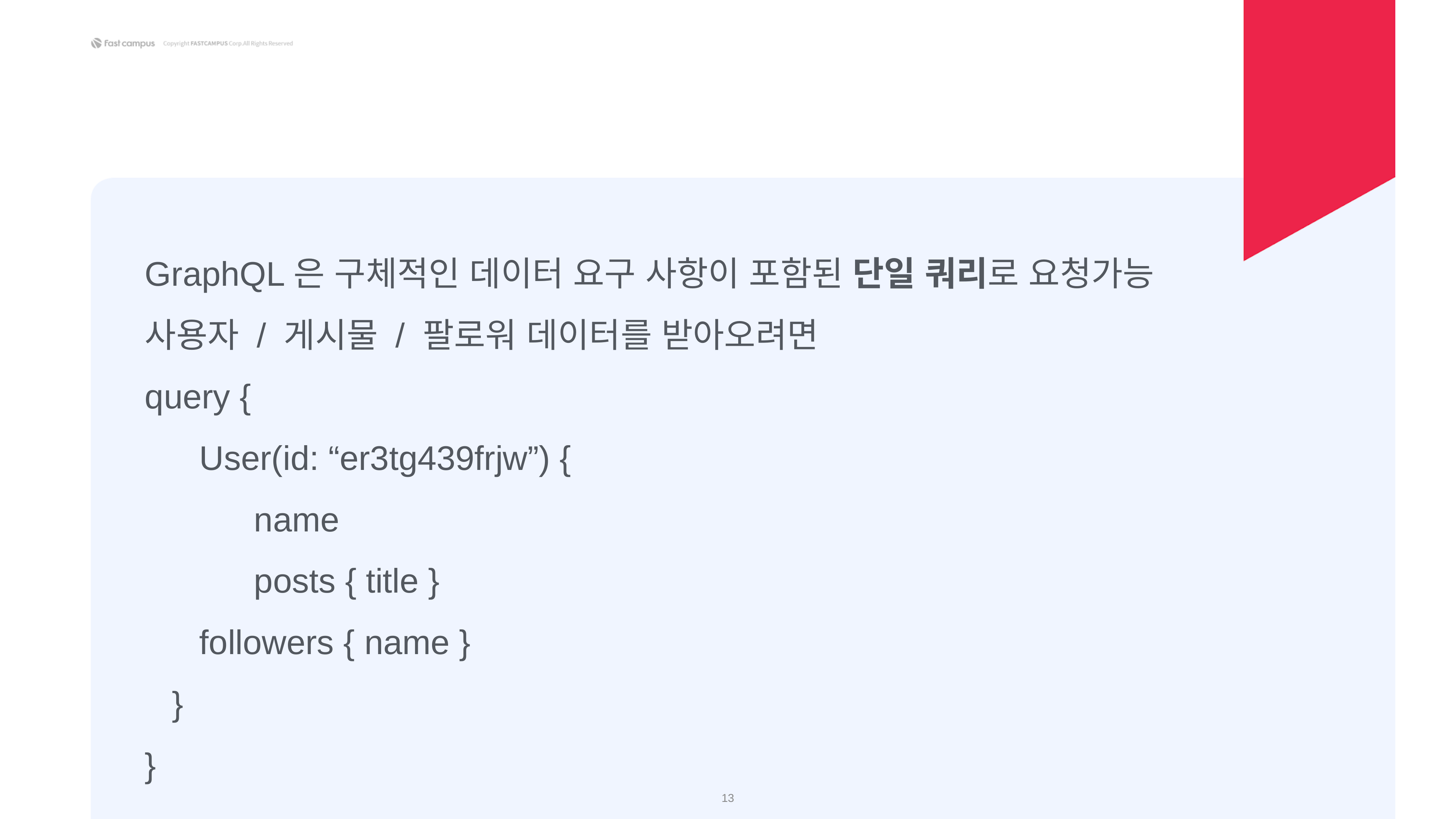

GraphQL은 구체적인 데이터 요구 사항이 포함된 단일 쿼리로 요청가능
사용자 / 게시물 / 팔로워 데이터를 받아오려면
query {
	User(id: “er3tg439frjw”) {
		name
		posts { title }
followers { name }
}
}

13